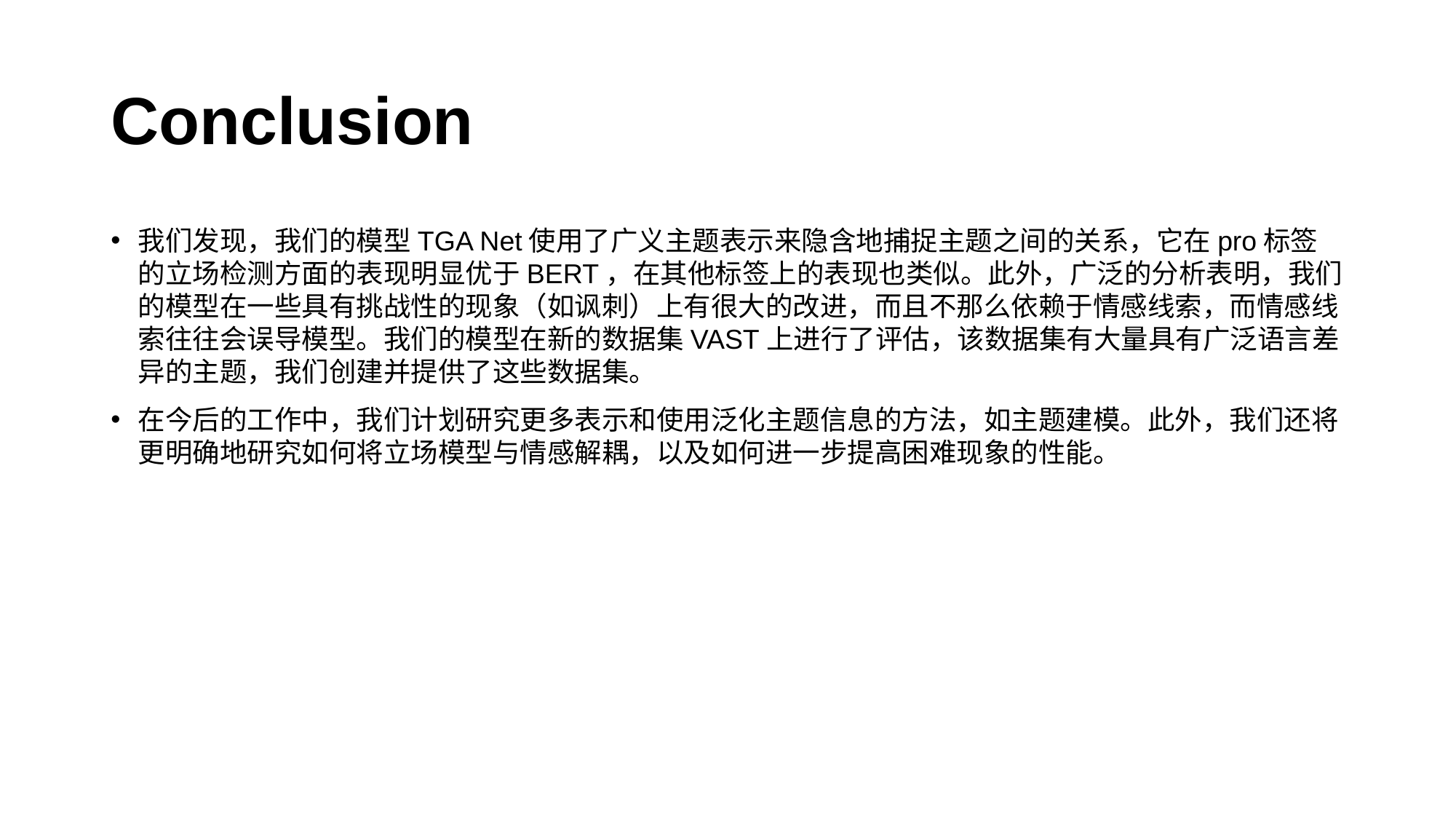

# Conclusion
我们发现，我们的模型TGA Net使用了广义主题表示来隐含地捕捉主题之间的关系，它在pro标签的立场检测方面的表现明显优于BERT，在其他标签上的表现也类似。此外，广泛的分析表明，我们的模型在一些具有挑战性的现象（如讽刺）上有很大的改进，而且不那么依赖于情感线索，而情感线索往往会误导模型。我们的模型在新的数据集VAST上进行了评估，该数据集有大量具有广泛语言差异的主题，我们创建并提供了这些数据集。
在今后的工作中，我们计划研究更多表示和使用泛化主题信息的方法，如主题建模。此外，我们还将更明确地研究如何将立场模型与情感解耦，以及如何进一步提高困难现象的性能。